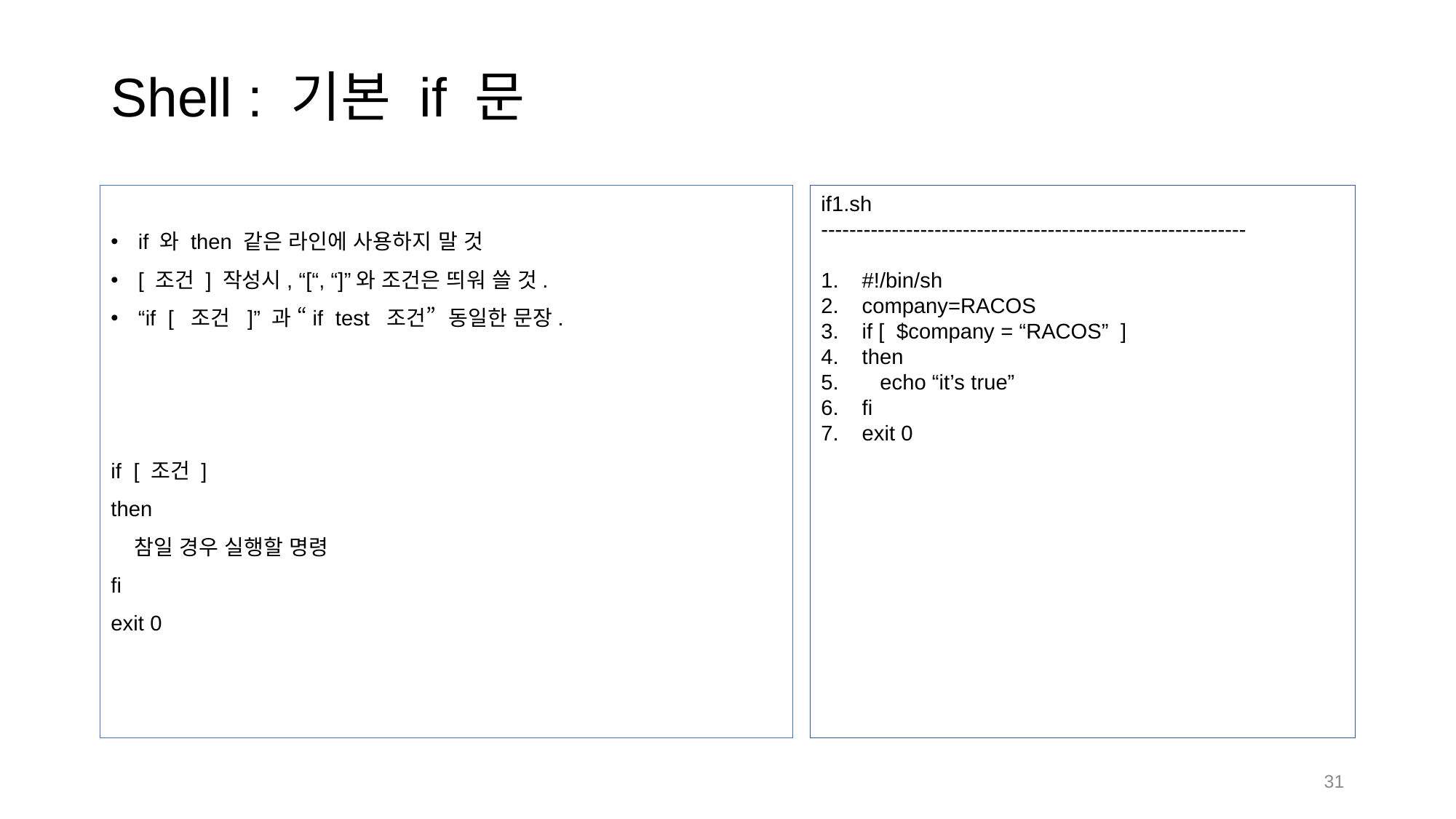

# Shell : 기본 if 문

if 와 then 같은 라인에 사용하지 말 것
[ 조건 ] 작성시, “[“, “]”와 조건은 띄워 쓸 것.
“if  [  조건  ]” 과 “if  test  조건”  동일한 문장.

if  [ 조건 ]
then
   참일 경우 실행할 명령
fi
exit 0

if1.sh
------------------------------------------------------------

#!/bin/sh
company=RACOS
if [  $company = “RACOS”  ]
then
   echo “it’s true”
fi
exit 0
31